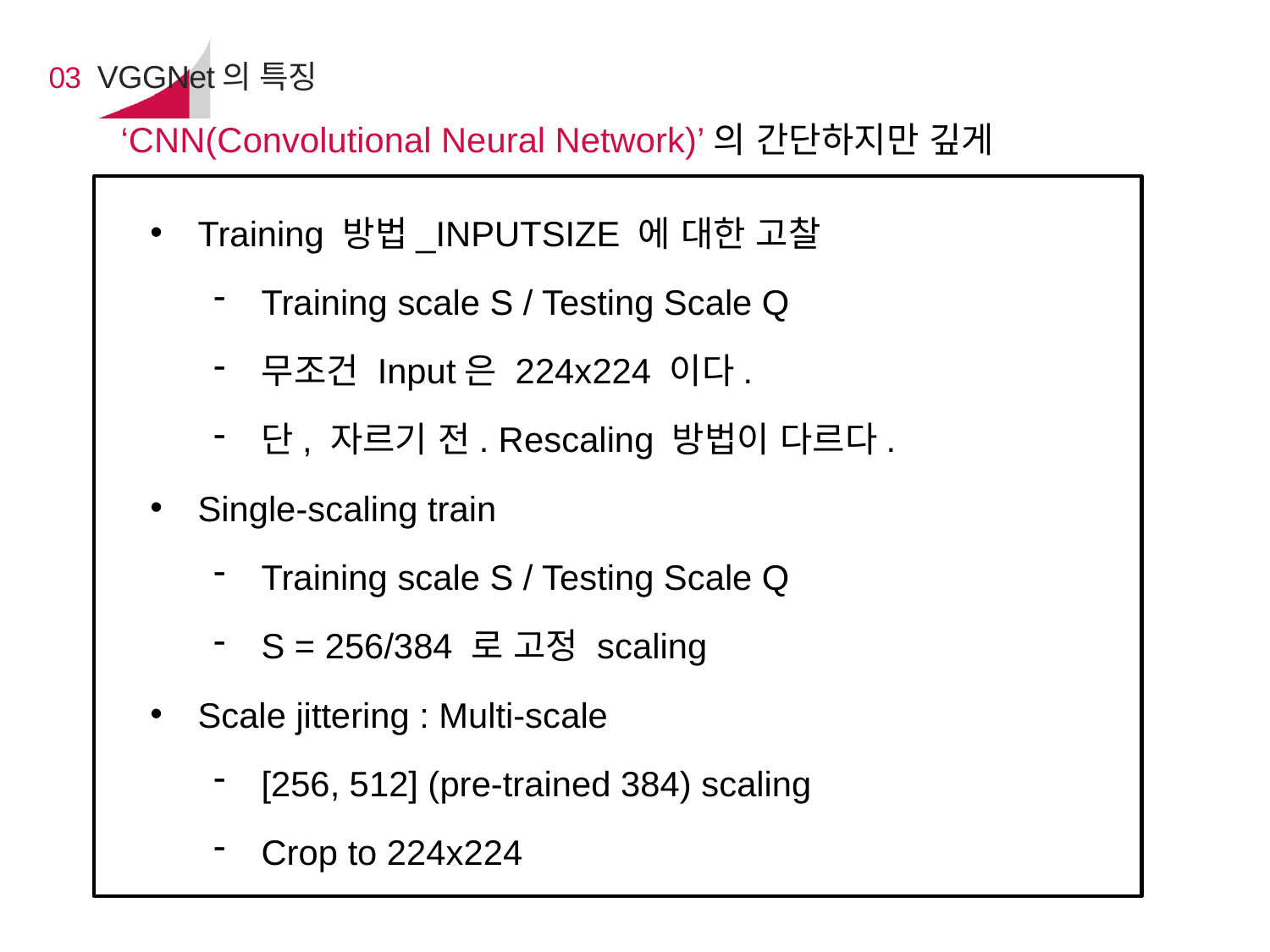

# 03  VGGNet의 특징
‘CNN(Convolutional Neural Network)’의 간단하지만 깊게

Training 방법_INPUTSIZE 에 대한 고찰
Training scale S / Testing Scale Q
무조건 Input은 224x224 이다.
단, 자르기 전. Rescaling 방법이 다르다.
Single-scaling train
Training scale S / Testing Scale Q
S = 256/384 로 고정 scaling
Scale jittering : Multi-scale
[256, 512] (pre-trained 384) scaling
Crop to 224x224